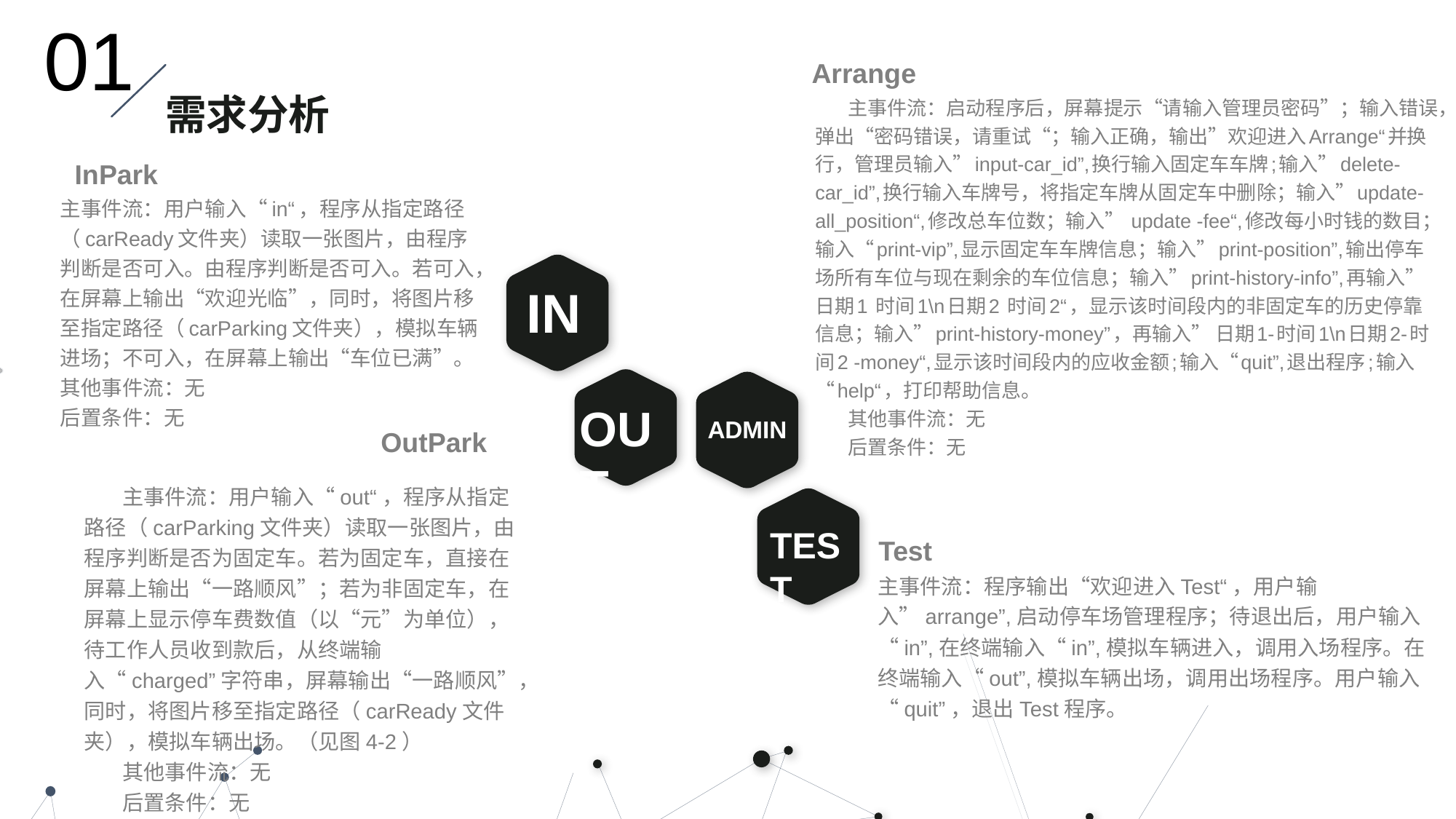

01
Arrange
       主事件流：启动程序后，屏幕提示“请输入管理员密码”；输入错误，弹出“密码错误，请重试“；输入正确，输出”欢迎进入Arrange“并换行，管理员输入”input-car_id”,换行输入固定车车牌;输入”delete-car_id”,换行输入车牌号，将指定车牌从固定车中删除；输入”update-all_position“,修改总车位数；输入” update -fee“,修改每小时钱的数目；输入“print-vip”,显示固定车车牌信息；输入”print-position”,输出停车场所有车位与现在剩余的车位信息；输入”print-history-info”,再输入”日期1 时间1\n日期2 时间2“，显示该时间段内的非固定车的历史停靠信息；输入”print-history-money”，再输入” 日期1-时间1\n日期2-时间2 -money“,显示该时间段内的应收金额;输入“quit”,退出程序;输入“help“，打印帮助信息。
       其他事件流：无
       后置条件：无

需求分析
InPark
主事件流：用户输入“in“，程序从指定路径（carReady文件夹）读取一张图片，由程序判断是否可入。由程序判断是否可入。若可入，在屏幕上输出“欢迎光临”，同时，将图片移至指定路径（carParking文件夹），模拟车辆进场；不可入，在屏幕上输出“车位已满”。
其他事件流：无
后置条件：无

IN

OUT
ADMIN
OutPark
       主事件流：用户输入“out“，程序从指定路径（carParking文件夹）读取一张图片，由程序判断是否为固定车。若为固定车，直接在屏幕上输出“一路顺风”；若为非固定车，在屏幕上显示停车费数值（以“元”为单位），待工作人员收到款后，从终端输入“charged”字符串，屏幕输出“一路顺风”，同时，将图片移至指定路径（carReady文件夹），模拟车辆出场。（见图4-2）
       其他事件流：无
       后置条件：无

Test
主事件流：程序输出“欢迎进入Test“，用户输入”arrange”,启动停车场管理程序；待退出后，用户输入“in”,在终端输入“in”,模拟车辆进入，调用入场程序。在终端输入“out”,模拟车辆出场，调用出场程序。用户输入“quit”，退出Test程序。
TEST